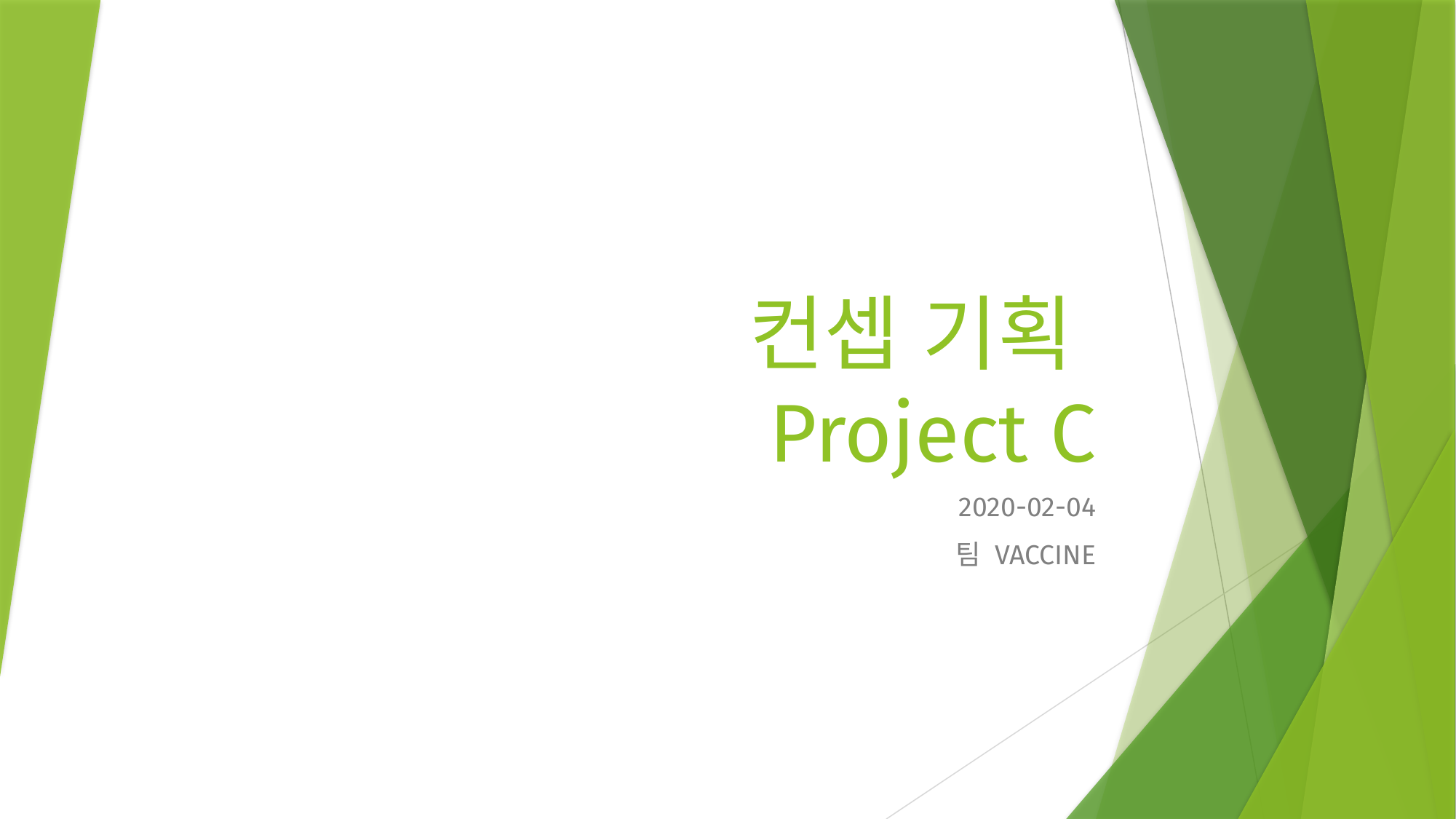

# 컨셉 기획 Project C
2020-02-04
팀 VACCINE